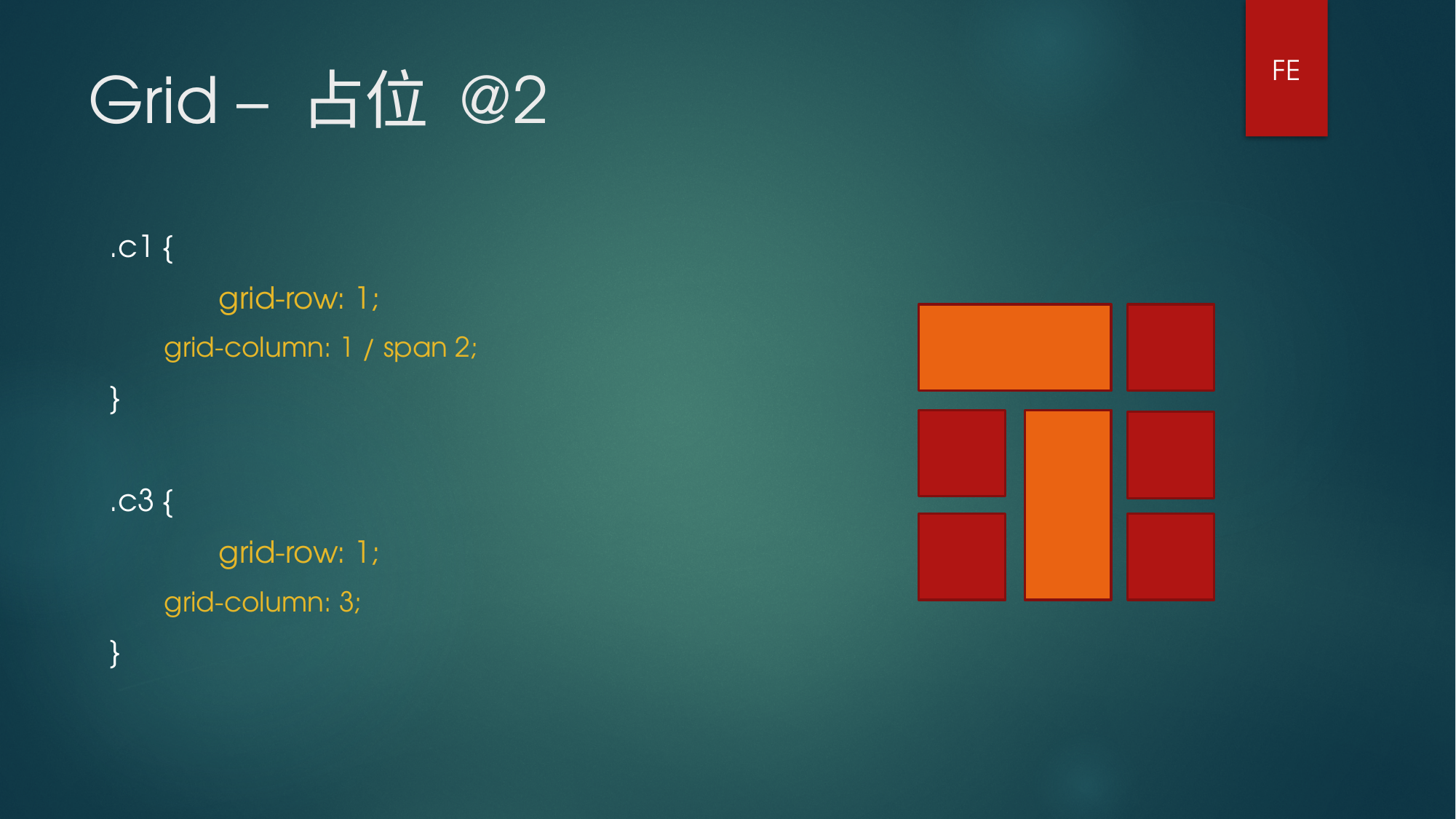

FE
# Grid – 占位 @2
.c1 {
	grid-row: 1;
grid-column: 1 / span 2;
}

.c3 {
	grid-row: 1;
grid-column: 3;
}